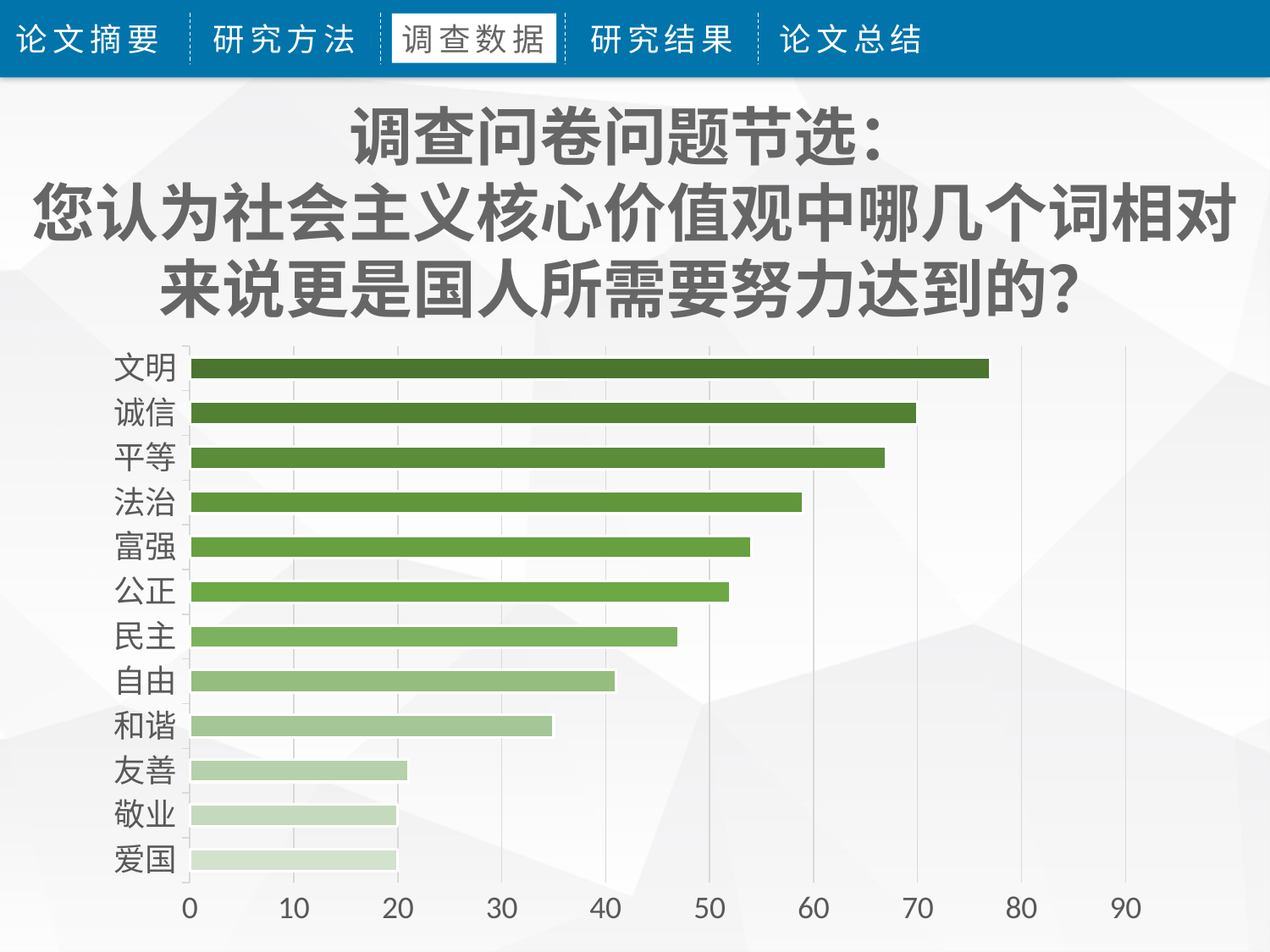

论文摘要
研究方法
调查数据
研究结果
论文总结

调查问卷问题节选：
您认为社会主义核心价值观中哪几个词相对来说更是国人所需要努力达到的？

### Chart

| Category | 认为亟需的核心价值观 |
|---|---|
| 爱国 | 20.0 |
| 敬业 | 20.0 |
| 友善 | 21.0 |
| 和谐 | 35.0 |
| 自由 | 41.0 |
| 民主 | 47.0 |
| 公正 | 52.0 |
| 富强 | 54.0 |
| 法治 | 59.0 |
| 平等 | 67.0 |
| 诚信 | 70.0 |
| 文明 | 77.0 |